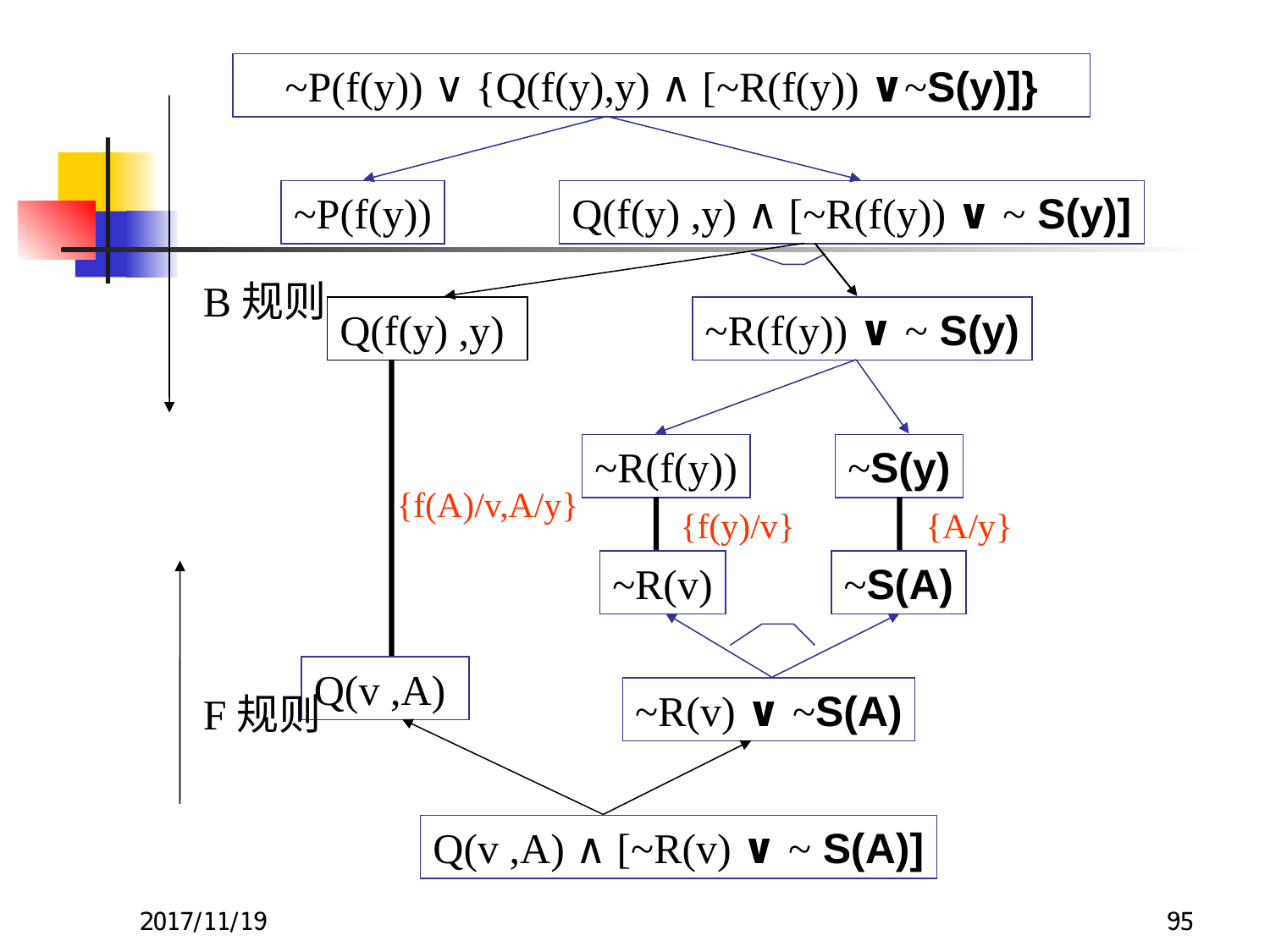

~P(f(y)) ∨ {Q(f(y),y) ∧ [~R(f(y)) ∨~S(y)]}

~P(f(y))
Q(f(y) ,y) ∧ [~R(f(y)) ∨ ~ S(y)]
B规则

Q(f(y) ,y)
~R(f(y)) ∨ ~ S(y)

~R(f(y))
~S(y)
{f(A)/v,A/y}

{f(y)/v}

{A/y}
~R(v)
~S(A)

F规则
Q(v ,A)
~R(v) ∨ ~S(A)

Q(v ,A) ∧ [~R(v) ∨ ~ S(A)]
2017/11/19
95